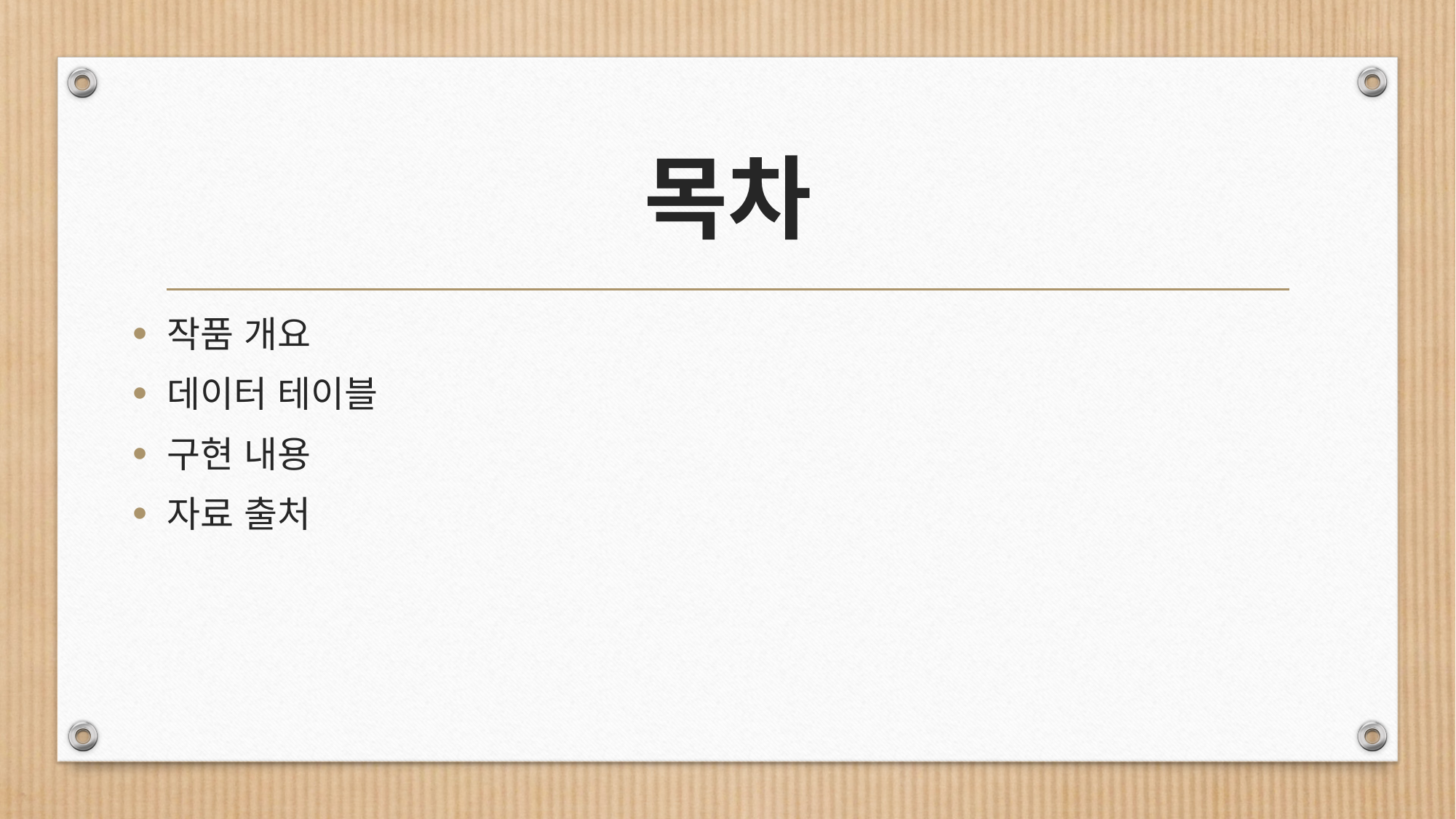

# 목차
작품 개요
데이터 테이블
구현 내용
자료 출처